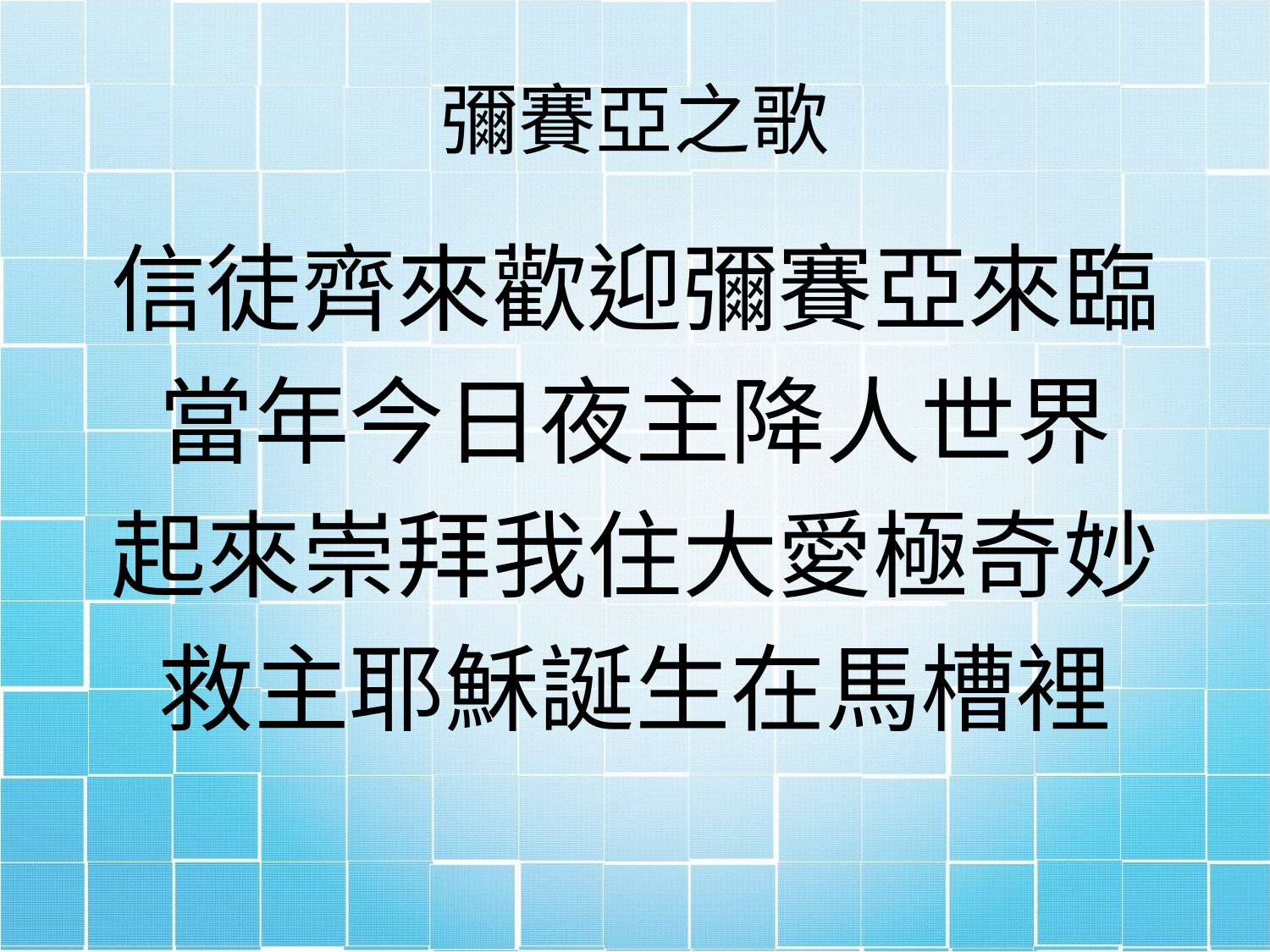

# 彌賽亞之歌
信徒齊來歡迎彌賽亞來臨
當年今日夜主降人世界
起來崇拜我住大愛極奇妙
救主耶穌誕生在馬槽裡